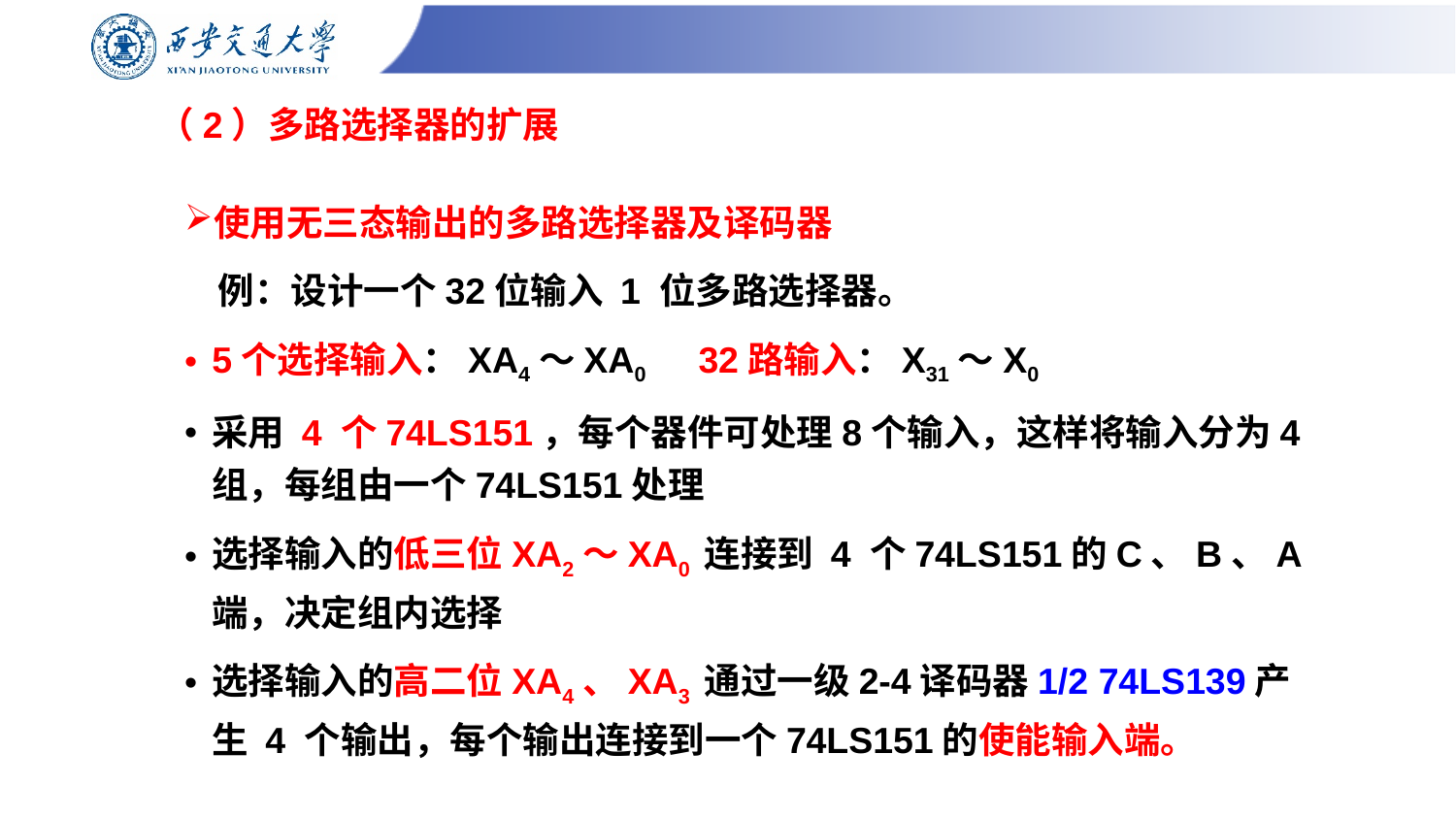

# （2）多路选择器的扩展
使用无三态输出的多路选择器及译码器
   例：设计一个32位输入 1 位多路选择器。
5个选择输入：XA4～XA0      32路输入：X31～X0
采用 4 个74LS151，每个器件可处理8个输入，这样将输入分为4组，每组由一个74LS151处理
选择输入的低三位XA2～XA0 连接到 4 个74LS151的C、B、A端，决定组内选择
选择输入的高二位XA4、XA3 通过一级2-4译码器1/2 74LS139产生 4 个输出，每个输出连接到一个74LS151的使能输入端。